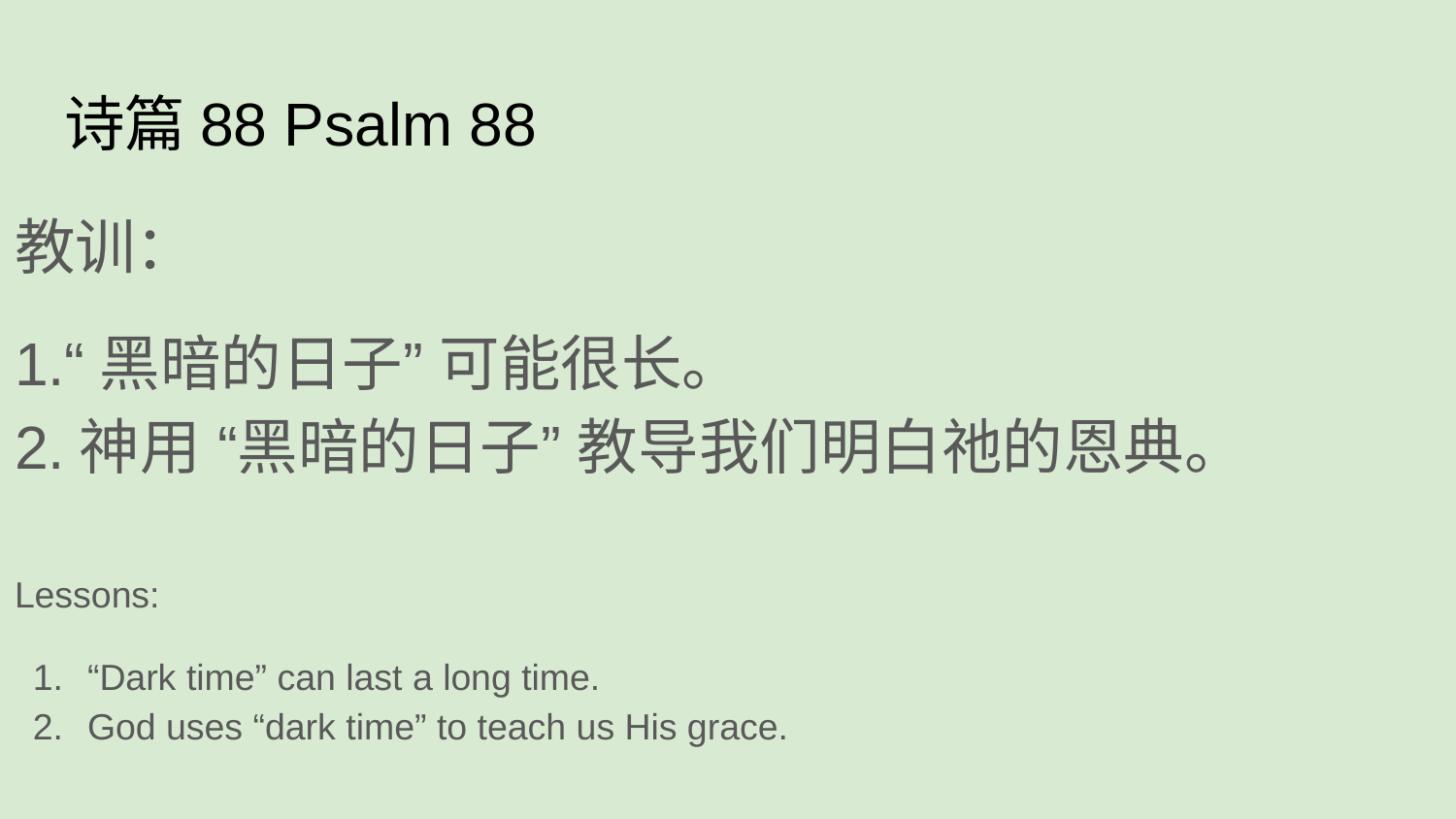

# 诗篇88 Psalm 88
教训：
1.“黑暗的日子” 可能很长。
2.神用 “黑暗的日子” 教导我们明白祂的恩典。

Lessons:
“Dark time” can last a long time.
God uses “dark time” to teach us His grace.